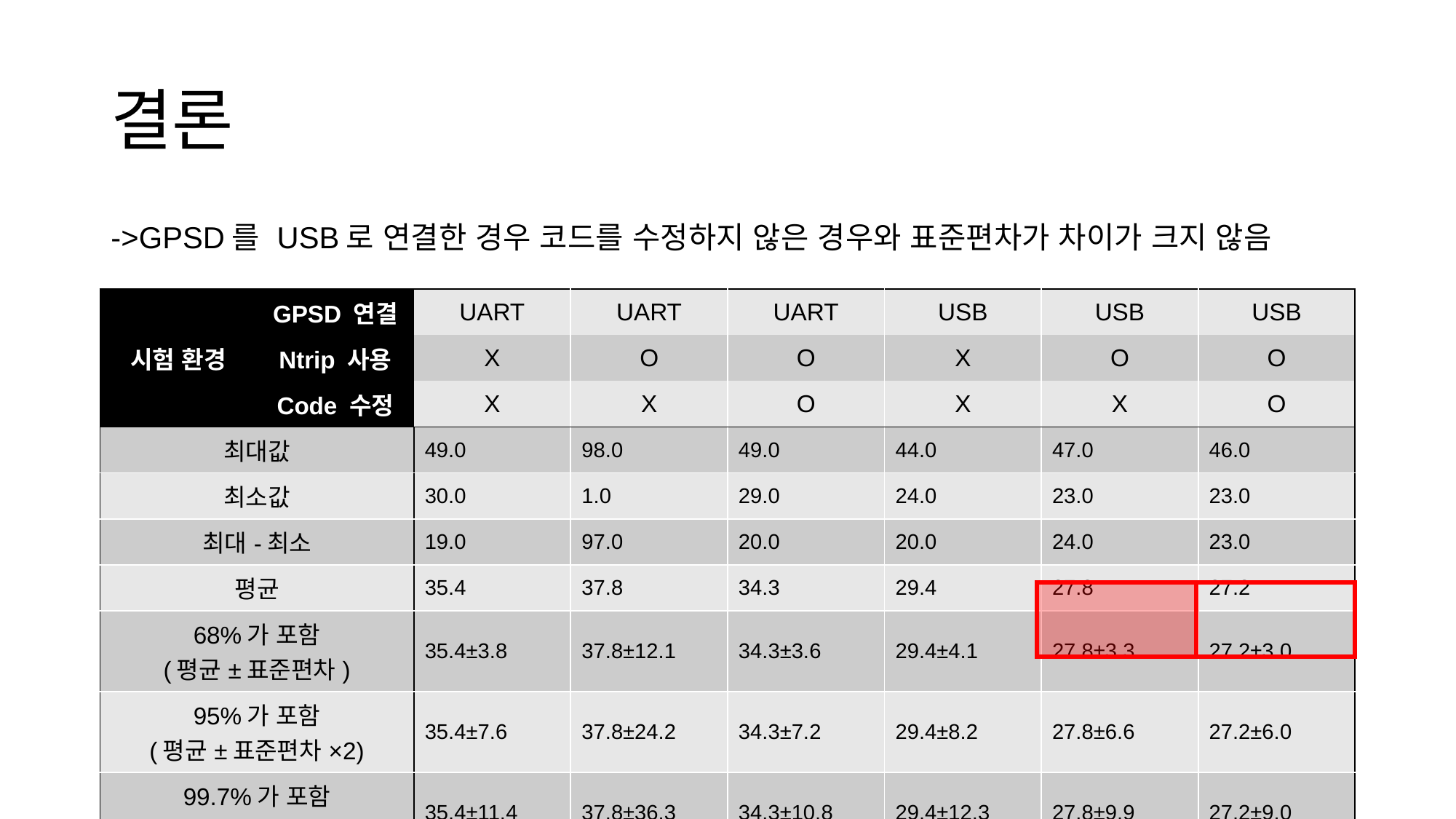

# 결론
->GPSD를 USB로 연결한 경우 코드를 수정하지 않은 경우와 표준편차가 차이가 크지 않음
| 시험 환경 | GPSD 연결 | UART | UART | UART | USB | USB | USB |
| --- | --- | --- | --- | --- | --- | --- | --- |
|  | Ntrip 사용 | X | O | O | X | O | O |
|  | Code 수정 | X | X | O | X | X | O |
| 최대값 |  | 49.0 | 98.0 | 49.0 | 44.0 | 47.0 | 46.0 |
| 최소값 |  | 30.0 | 1.0 | 29.0 | 24.0 | 23.0 | 23.0 |
| 최대-최소 |  | 19.0 | 97.0 | 20.0 | 20.0 | 24.0 | 23.0 |
| 평균 |  | 35.4 | 37.8 | 34.3 | 29.4 | 27.8 | 27.2 |
| 68%가 포함 (평균±표준편차) |  | 35.4±3.8 | 37.8±12.1 | 34.3±3.6 | 29.4±4.1 | 27.8±3.3 | 27.2±3.0 |
| 95%가 포함 (평균±표준편차×2) |  | 35.4±7.6 | 37.8±24.2 | 34.3±7.2 | 29.4±8.2 | 27.8±6.6 | 27.2±6.0 |
| 99.7%가 포함 (평균±표준편차×3) |  | 35.4±11.4 | 37.8±36.3 | 34.3±10.8 | 29.4±12.3 | 27.8±9.9 | 27.2±9.0 |